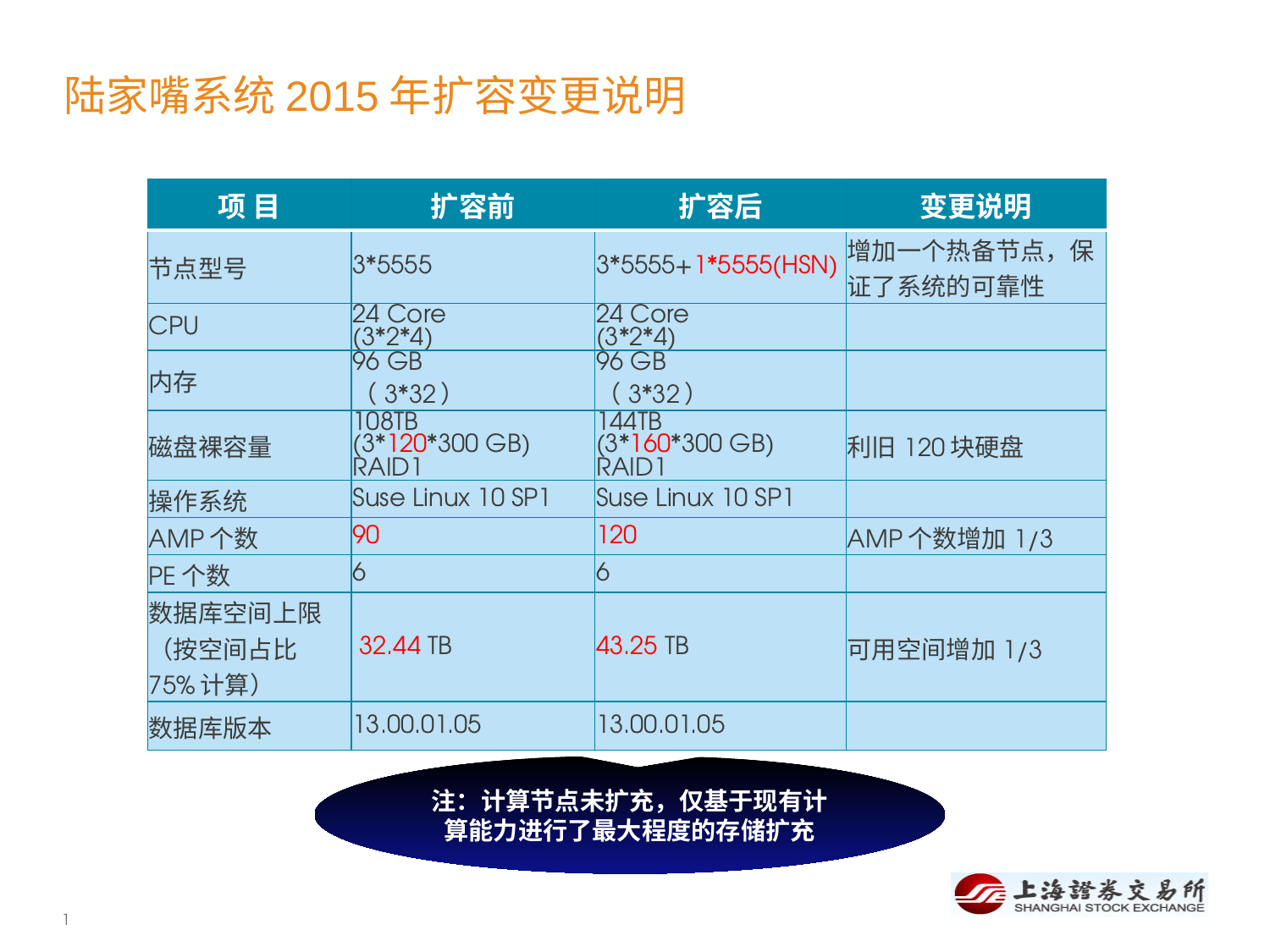

# 陆家嘴系统2015年扩容变更说明
| 项 目 | 扩容前 | 扩容后 | 变更说明 |
| --- | --- | --- | --- |
| 节点型号 | 3\*5555 | 3\*5555+1\*5555(HSN) | 增加一个热备节点，保证了系统的可靠性 |
| CPU | 24 Core (3\*2\*4) | 24 Core (3\*2\*4) |  |
| 内存 | 96 GB （3\*32） | 96 GB （3\*32） |  |
| 磁盘裸容量 | 108TB (3\*120\*300 GB) RAID1 | 144TB (3\*160\*300 GB) RAID1 | 利旧120块硬盘 |
| 操作系统 | Suse Linux 10 SP1 | Suse Linux 10 SP1 |  |
| AMP个数 | 90 | 120 | AMP个数增加1/3 |
| PE个数 | 6 | 6 |  |
| 数据库空间上限（按空间占比75%计算） | 32.44 TB | 43.25 TB | 可用空间增加1/3 |
| 数据库版本 | 13.00.01.05 | 13.00.01.05 |  |
注：计算节点未扩充，仅基于现有计算能力进行了最大程度的存储扩充